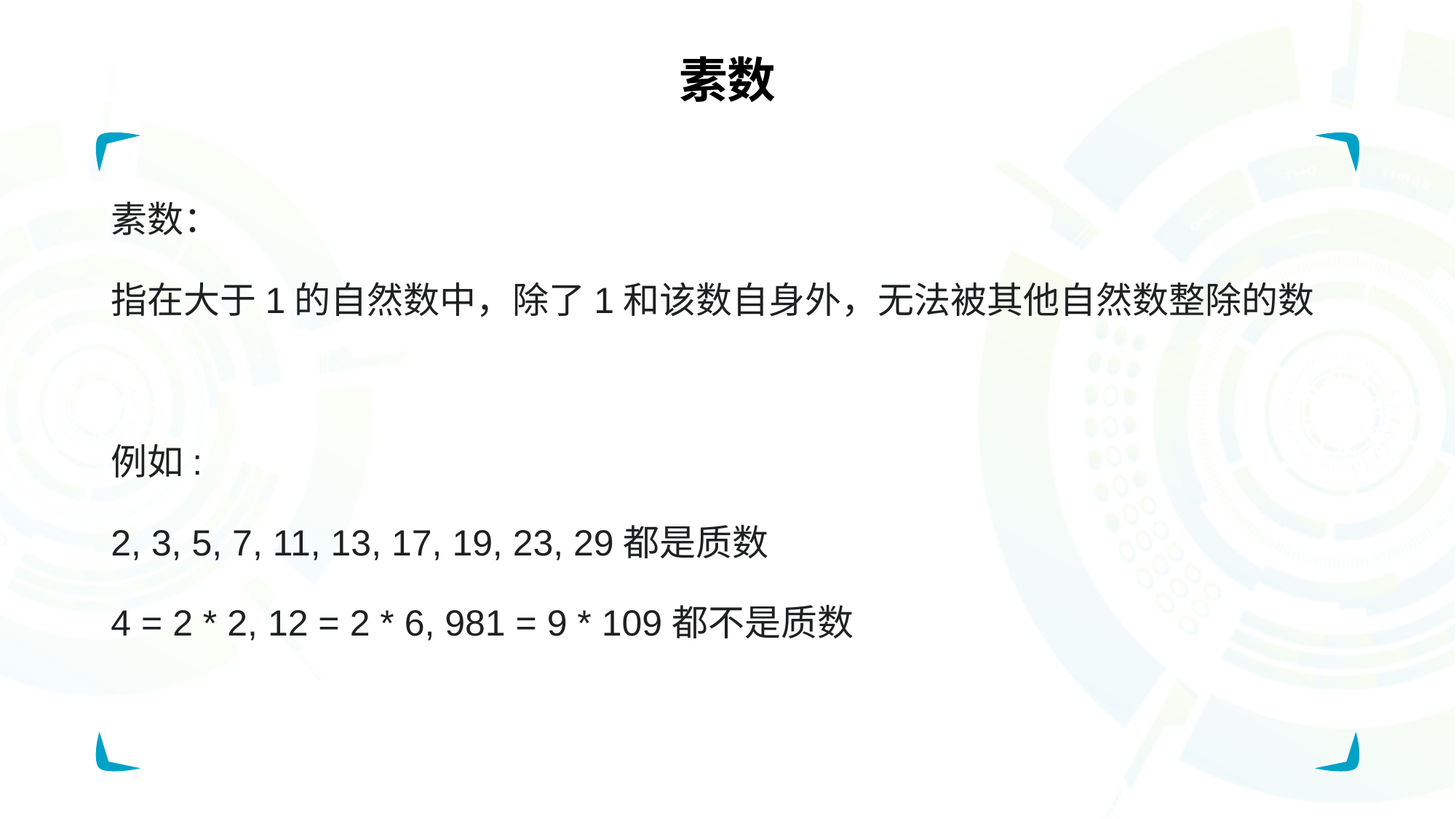

# 素数

素数：
指在大于1的自然数中，除了1和该数自身外，无法被其他自然数整除的数

例如:
2, 3, 5, 7, 11, 13, 17, 19, 23, 29都是质数
4 = 2 * 2, 12 = 2 * 6, 981 = 9 * 109都不是质数